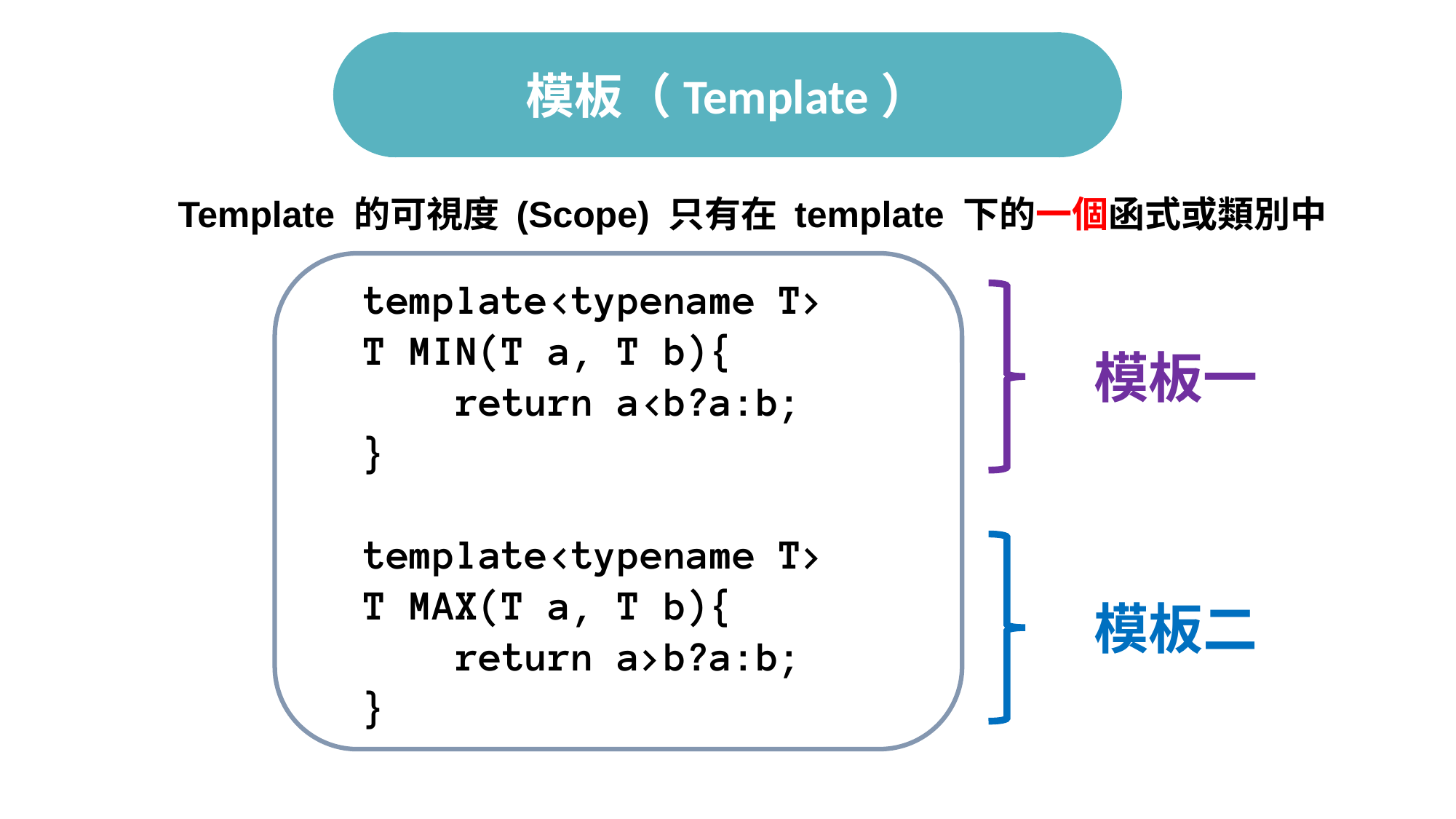

# 模板（Template）
Template 的可視度 (Scope) 只有在 template 下的一個函式或類別中
template<typename T>
T MIN(T a, T b){
    return a<b?a:b;
}

template<typename T>
T MAX(T a, T b){
    return a>b?a:b;
}

模板一

模板二